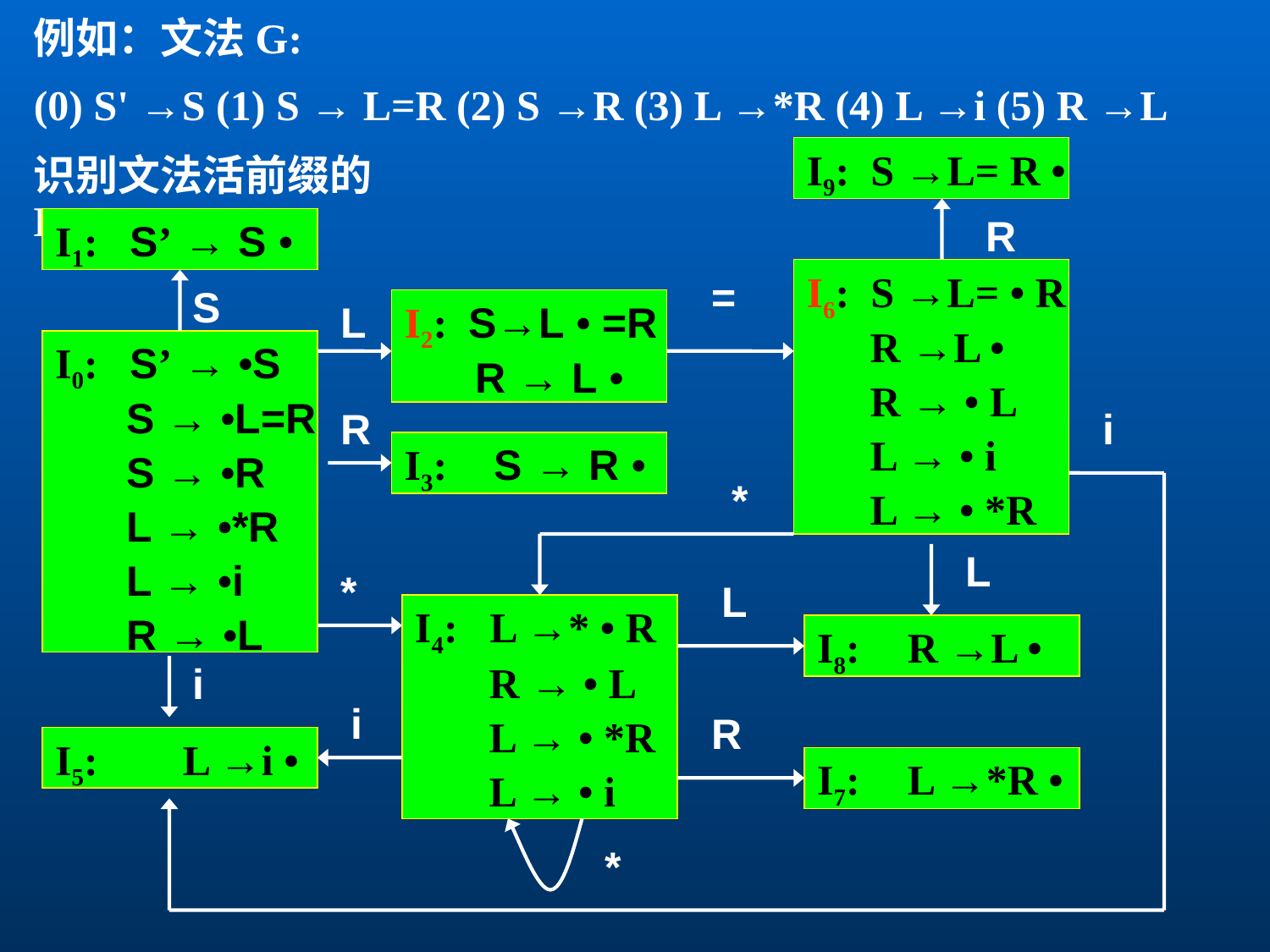

例如：文法G:
(0) S' →S (1) S → L=R (2) S →R (3) L →*R (4) L →i (5) R →L
I9:  S →L= R •

I1:   S’ → S •

R
I6:  S →L= • R
      R →L •
      R → • L
      L → • i
      L → • *R

=
S
I2:  S→L • =R
      R → L •
L
I0:   S’ → •S
      S → •L=R
      S → •R
      L → •*R
      L → •i
      R → •L

R
i
I3:    S → R •

*

L
*
L
I4:   L →* • R
       R → • L
       L → • *R
       L → • i
I8:    R →L •

i
i
R
I5:        L →i •

I7:    L →*R •

*

识别文法活前缀的DFA